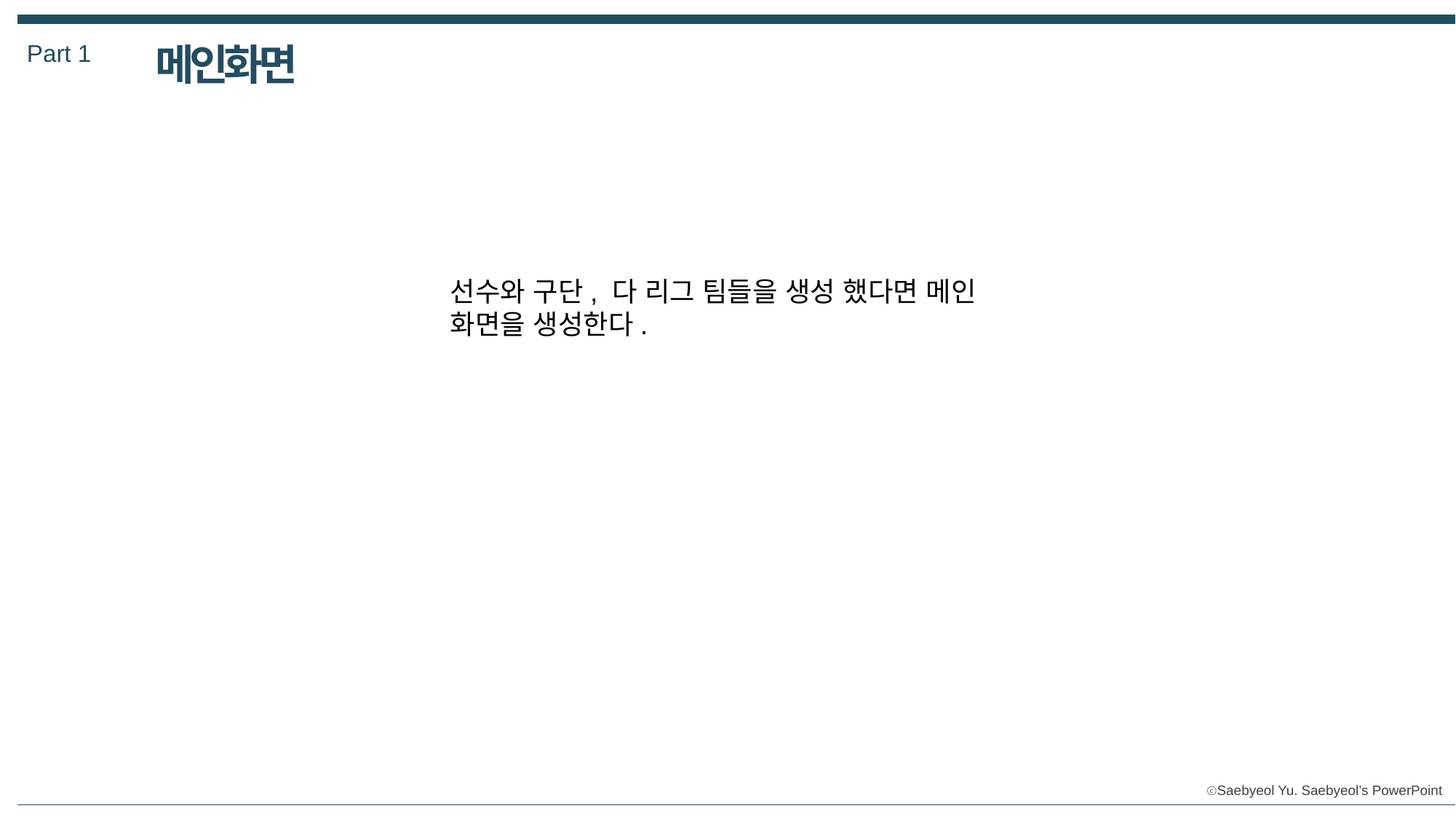

Part 1
메인화면
선수와 구단, 다 리그 팀들을 생성 했다면 메인 화면을 생성한다.